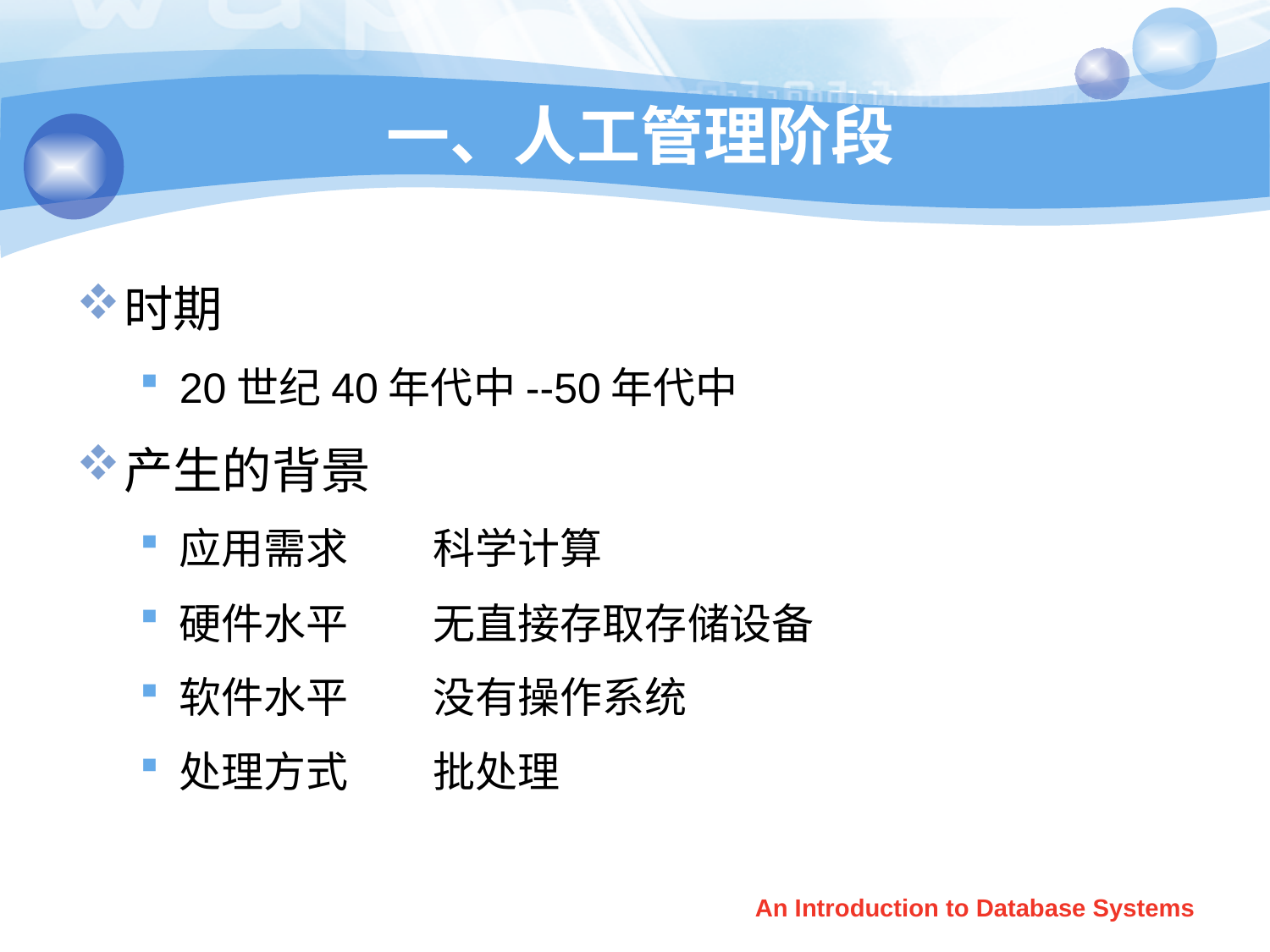

# 一、人工管理阶段
时期
20世纪40年代中--50年代中
产生的背景
应用需求	科学计算
硬件水平	无直接存取存储设备
软件水平	没有操作系统
处理方式	批处理

An Introduction to Database Systems